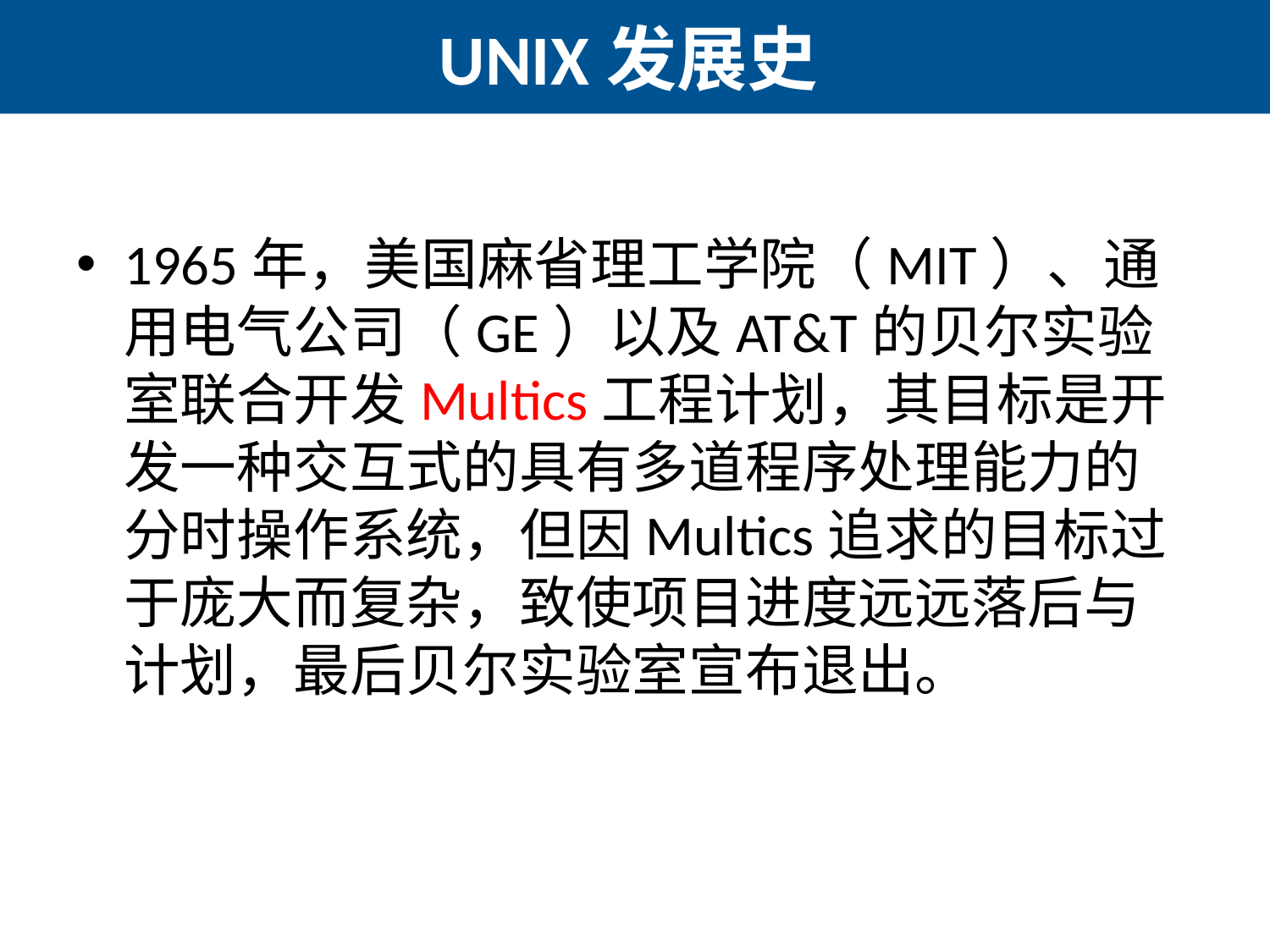

# UNIX发展史
1965年，美国麻省理工学院（MIT）、通用电气公司（GE）以及AT&T的贝尔实验室联合开发Multics工程计划，其目标是开发一种交互式的具有多道程序处理能力的分时操作系统，但因Multics追求的目标过于庞大而复杂，致使项目进度远远落后与计划，最后贝尔实验室宣布退出。